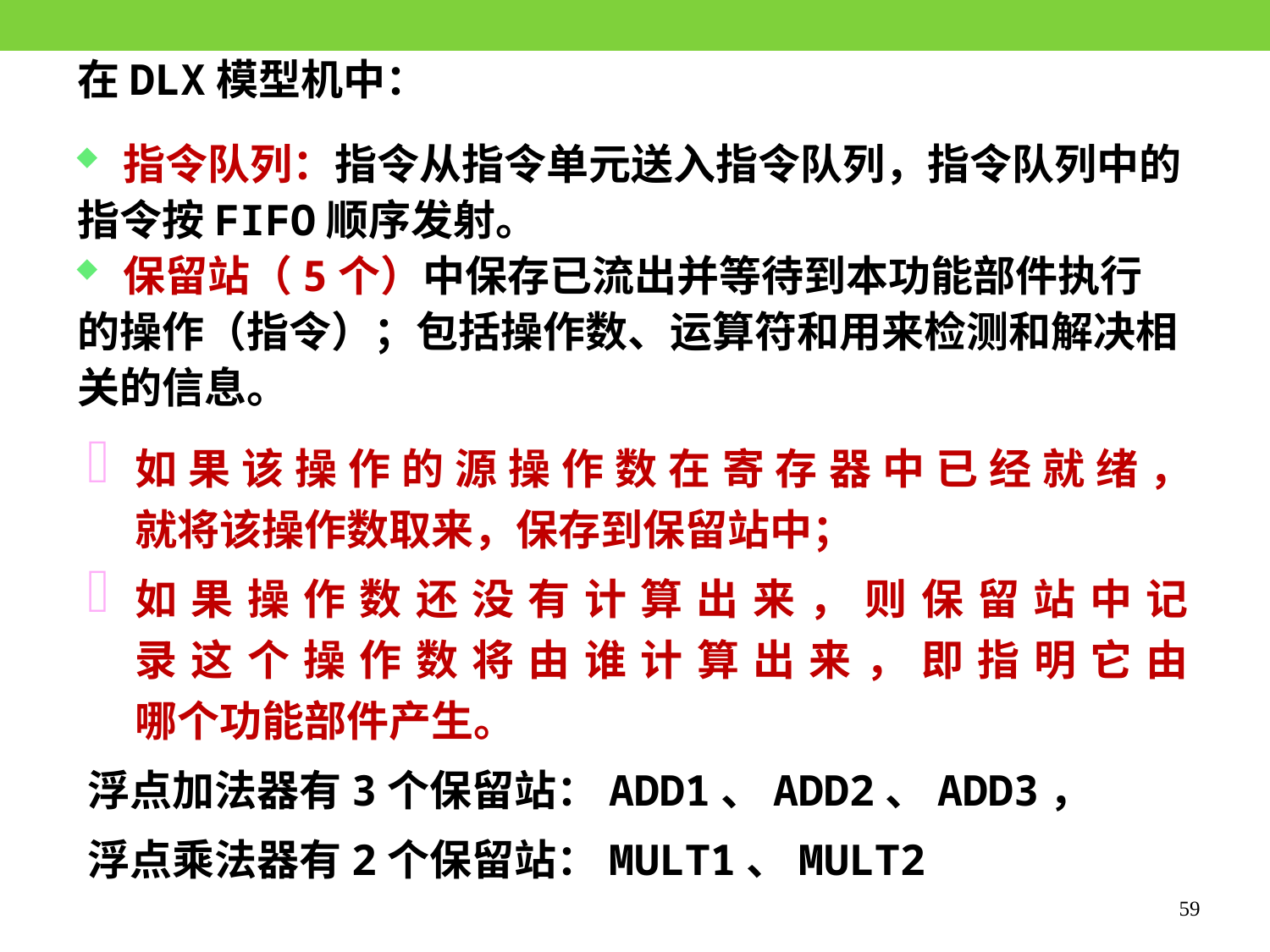

在DLX模型机中：
 指令队列：指令从指令单元送入指令队列，指令队列中的指令按FIFO顺序发射。
 保留站（5个）中保存已流出并等待到本功能部件执行的操作（指令）；包括操作数、运算符和用来检测和解决相关的信息。
如果该操作的源操作数在寄存器中已经就绪，
就将该操作数取来，保存到保留站中；
如果操作数还没有计算出来，则保留站中记
录这个操作数将由谁计算出来，即指明它由
哪个功能部件产生。
浮点加法器有3个保留站：ADD1、ADD2、ADD3，
浮点乘法器有2个保留站：MULT1、MULT2
59